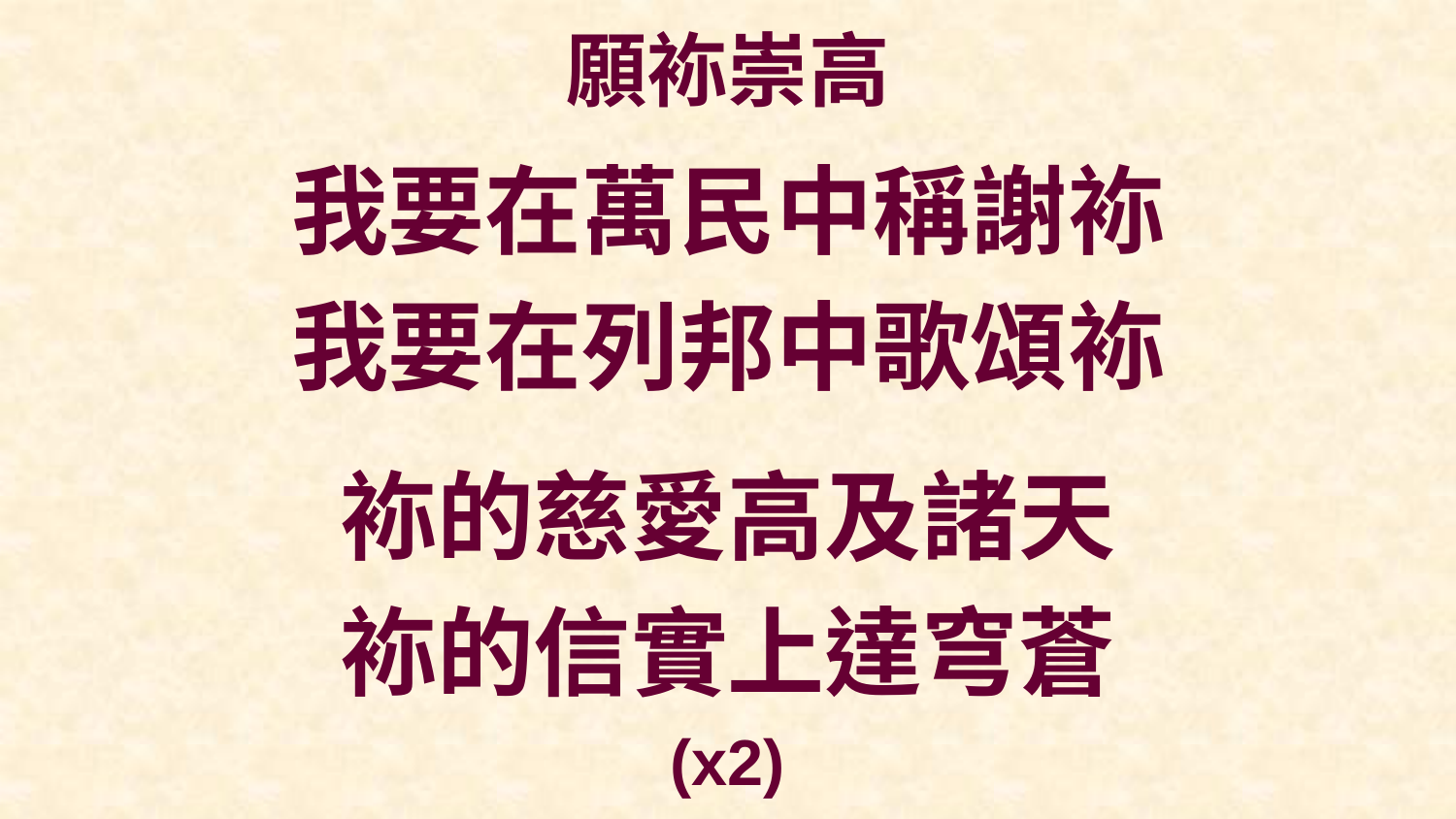

# 願袮崇高
我要在萬民中稱謝袮
我要在列邦中歌頌袮

袮的慈愛高及諸天
袮的信實上達穹蒼
(x2)